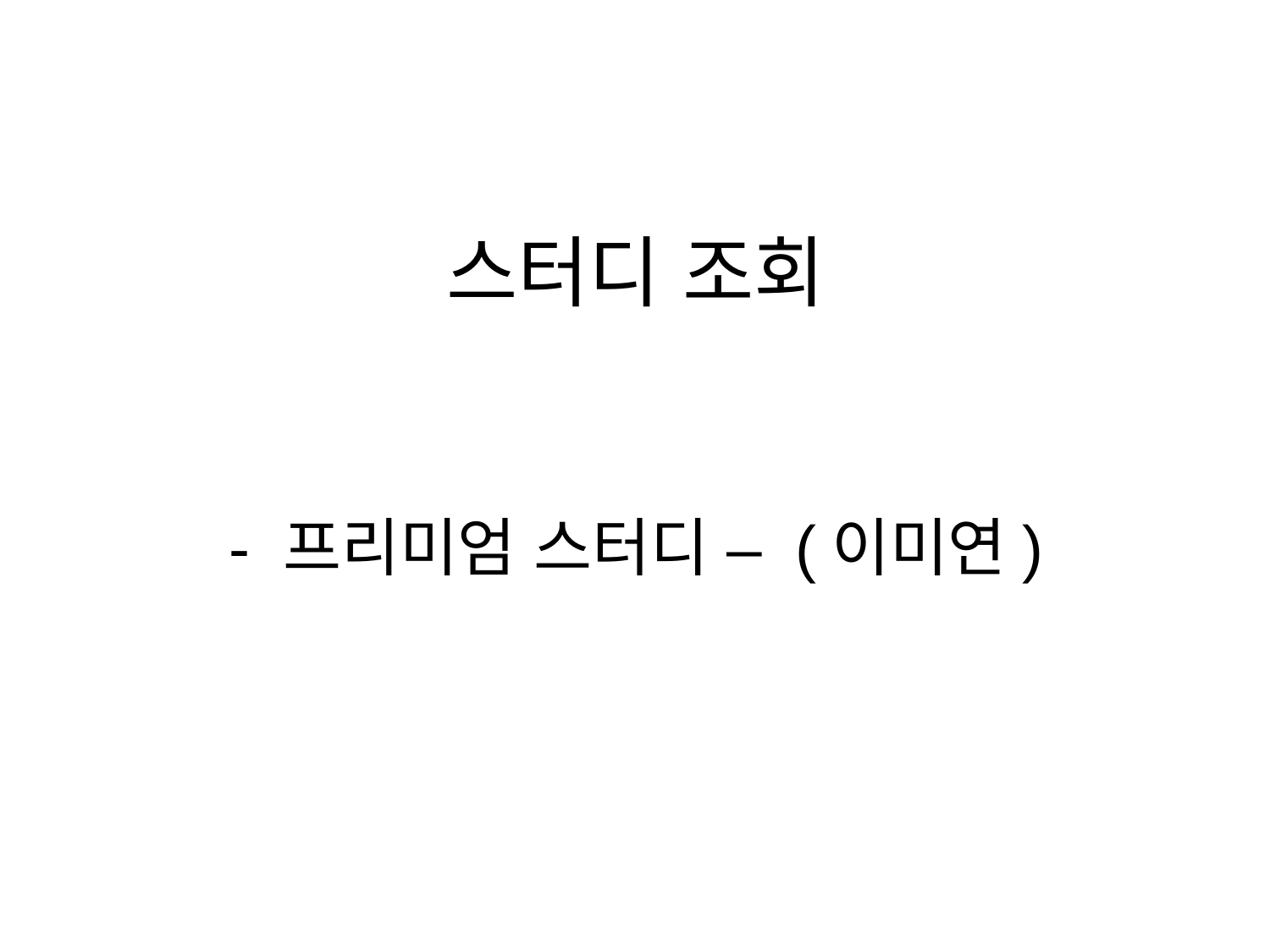

# 스터디 조회
- 프리미엄 스터디 – (이미연)